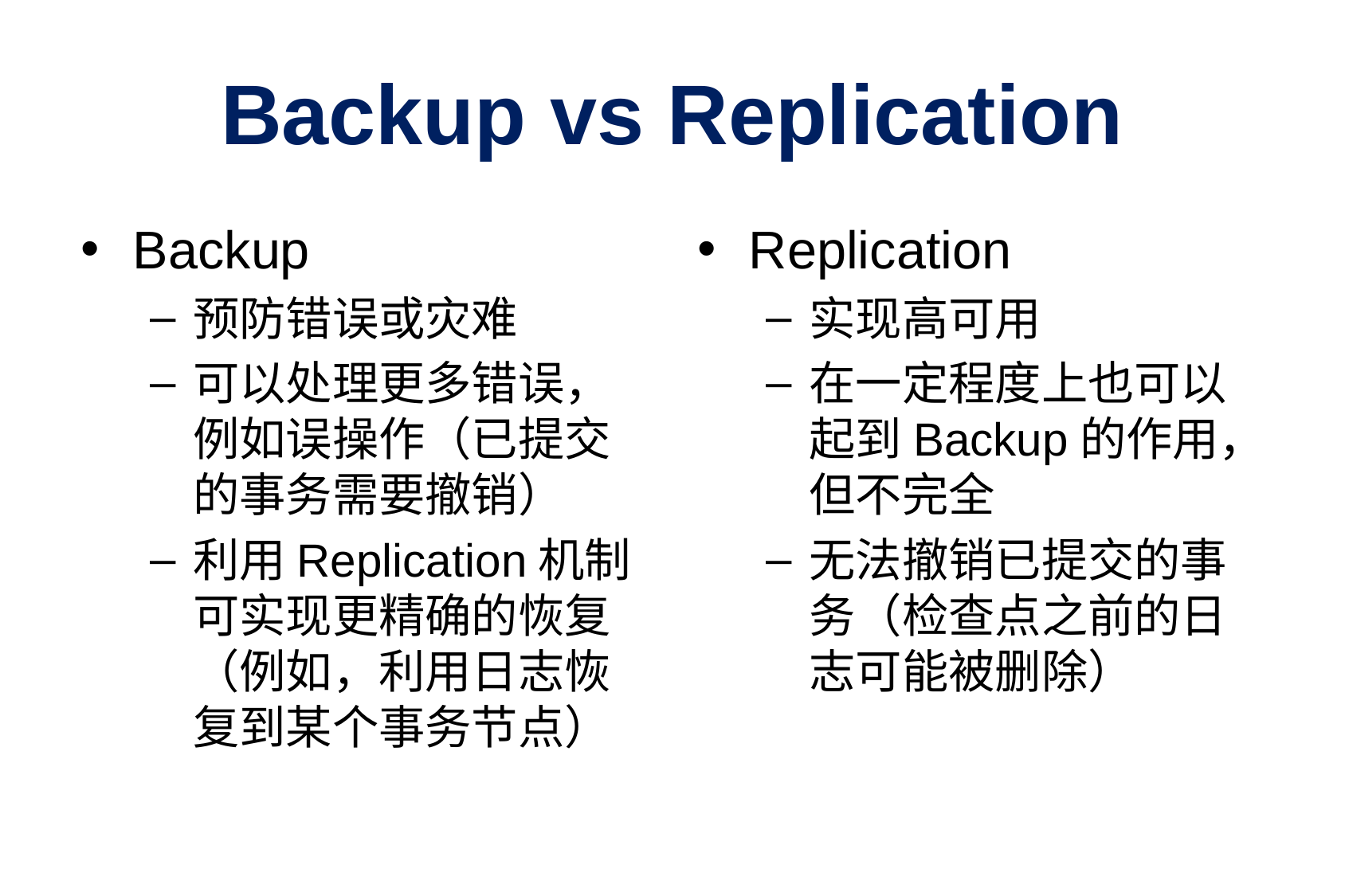

# Backup vs Replication
Backup
预防错误或灾难
可以处理更多错误，例如误操作（已提交的事务需要撤销）
利用Replication机制可实现更精确的恢复（例如，利用日志恢复到某个事务节点）

Replication
实现高可用
在一定程度上也可以起到Backup的作用，但不完全
无法撤销已提交的事务（检查点之前的日志可能被删除）